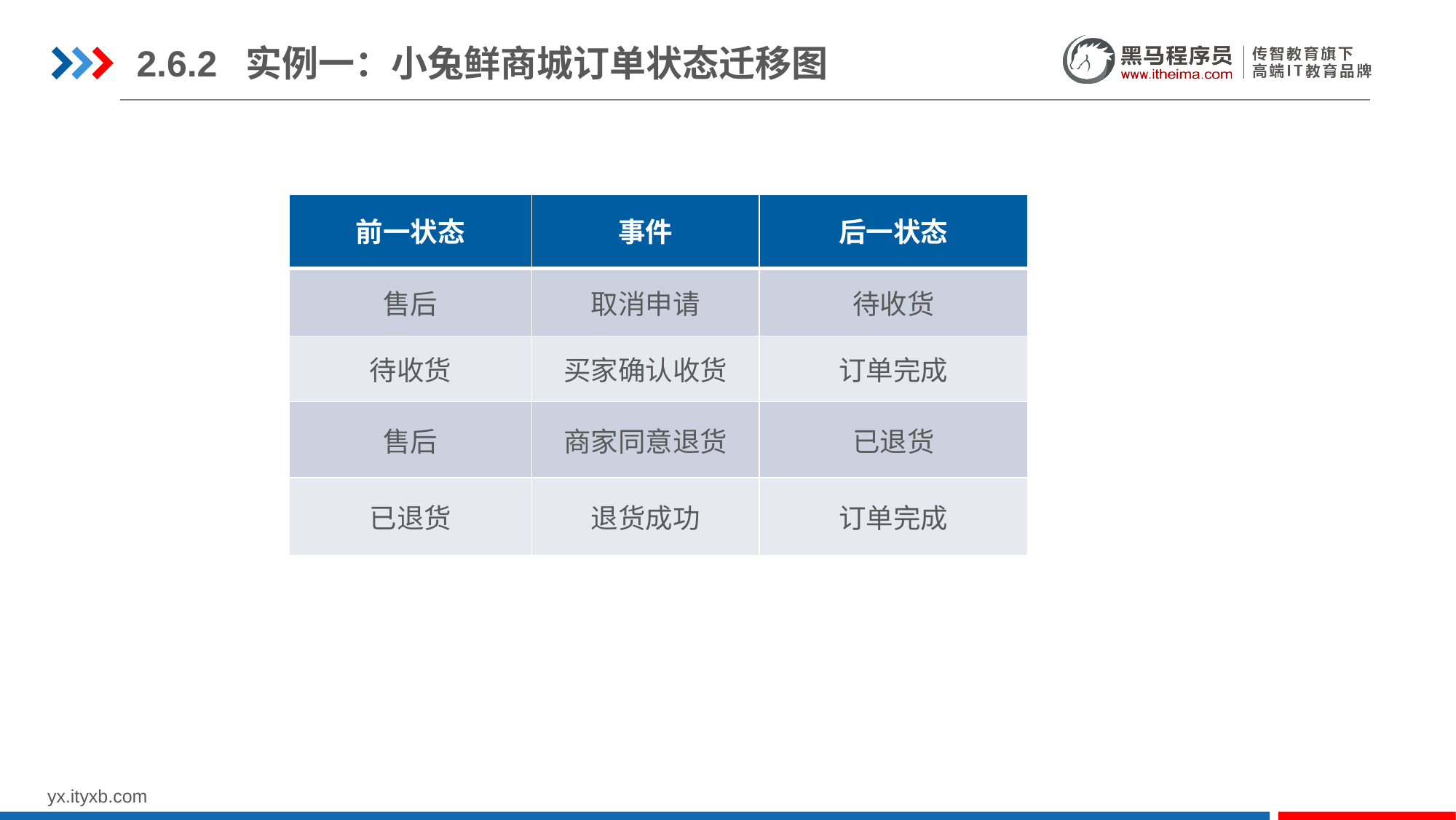

2.6.2	实例一：小兔鲜商城订单状态迁移图
| 前一状态 | 事件 | 后一状态 |
| --- | --- | --- |
| 售后 | 取消申请 | 待收货 |
| 待收货 | 买家确认收货 | 订单完成 |
| 售后 | 商家同意退货 | 已退货 |
| 已退货 | 退货成功 | 订单完成 |